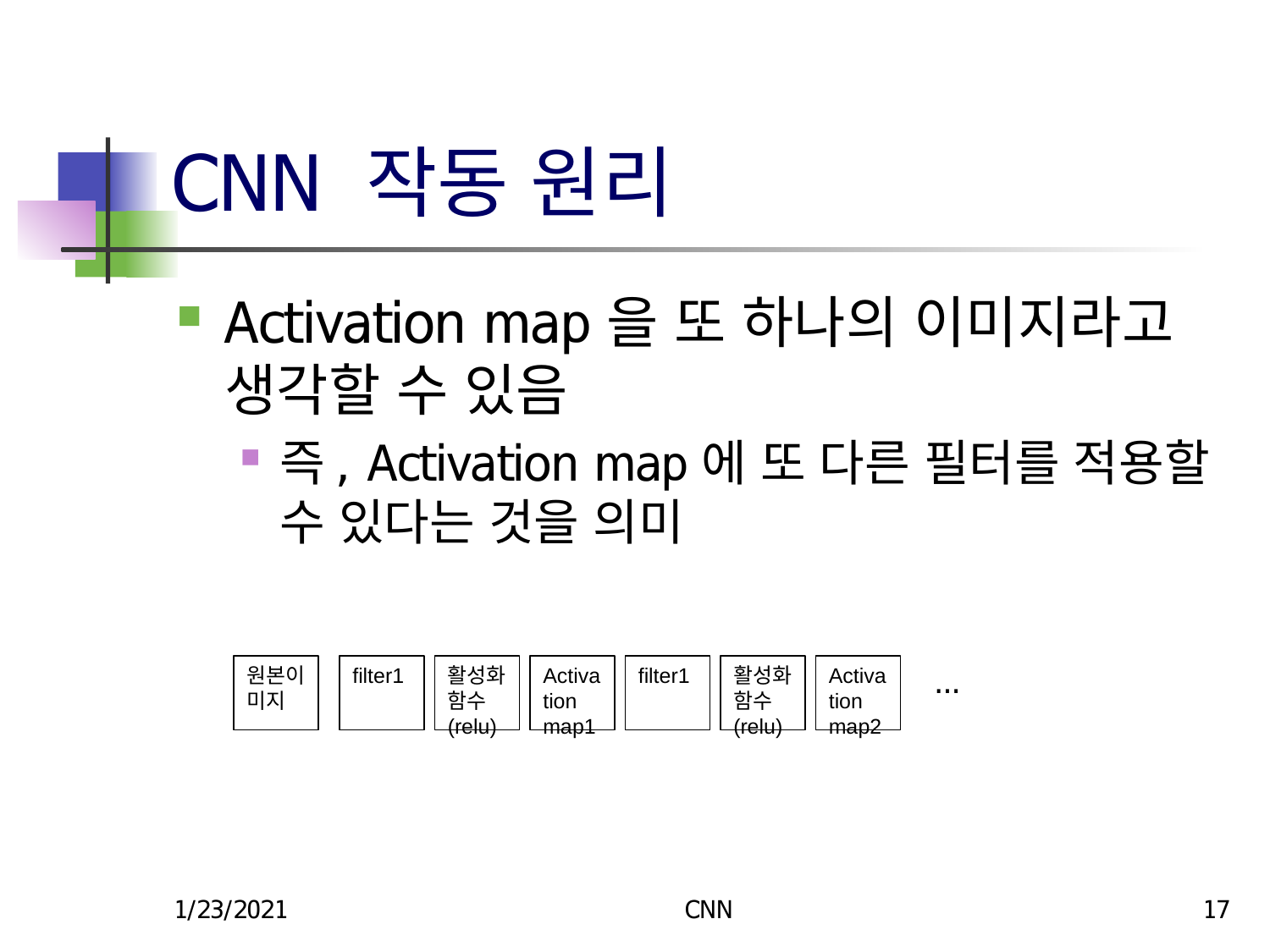

# CNN 작동 원리
Activation map을 또 하나의 이미지라고 생각할 수 있음
즉, Activation map에 또 다른 필터를 적용할 수 있다는 것을 의미
원본이미지
filter1
활성화함수 (relu)
Activation map1
filter1
활성화함수 (relu)
Activation map2
…
1/23/2021
CNN
17